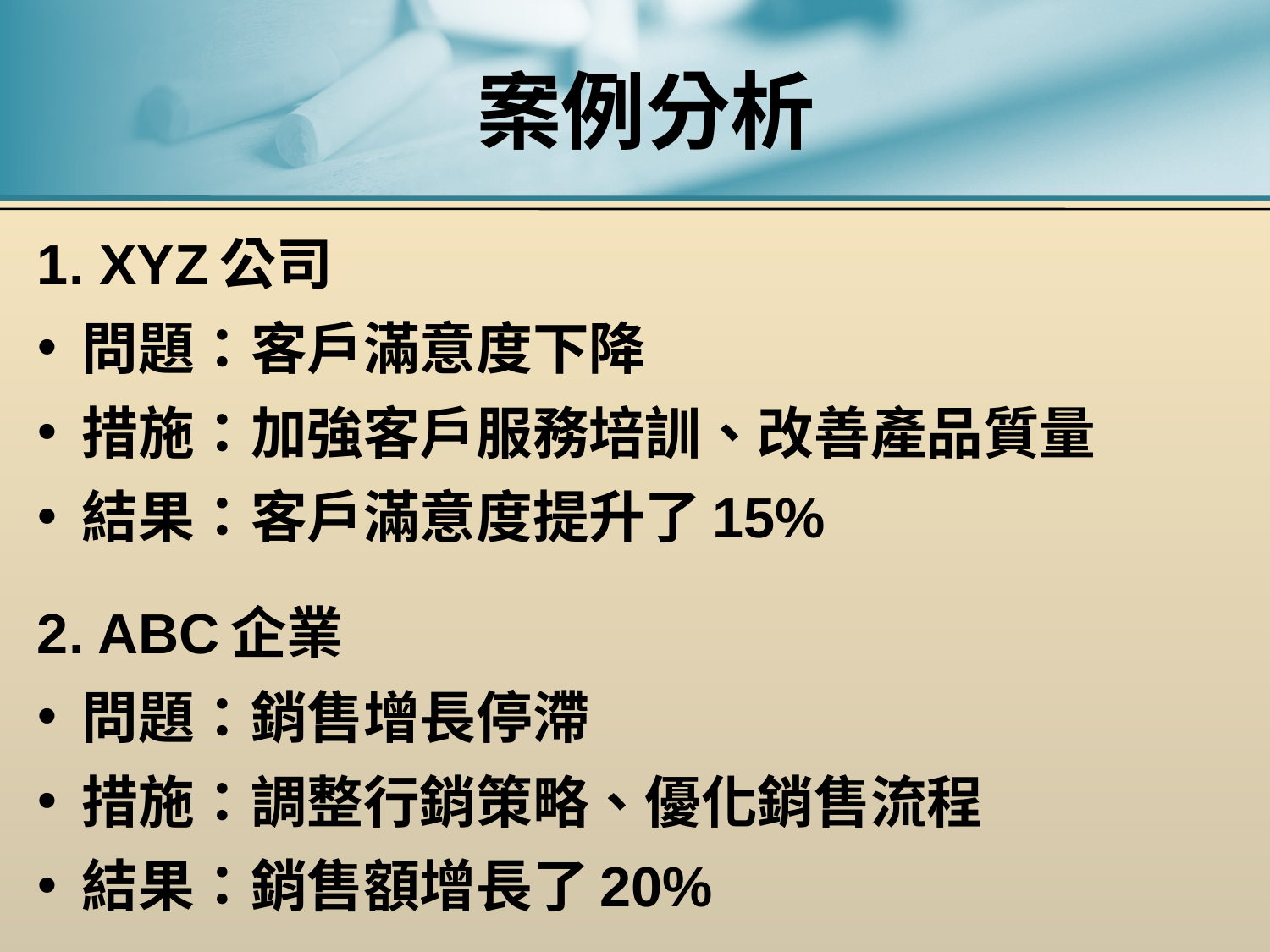

# 案例分析
1. XYZ公司
問題：客戶滿意度下降
措施：加強客戶服務培訓、改善產品質量
結果：客戶滿意度提升了15%
2. ABC企業
問題：銷售增長停滯
措施：調整行銷策略、優化銷售流程
結果：銷售額增長了20%